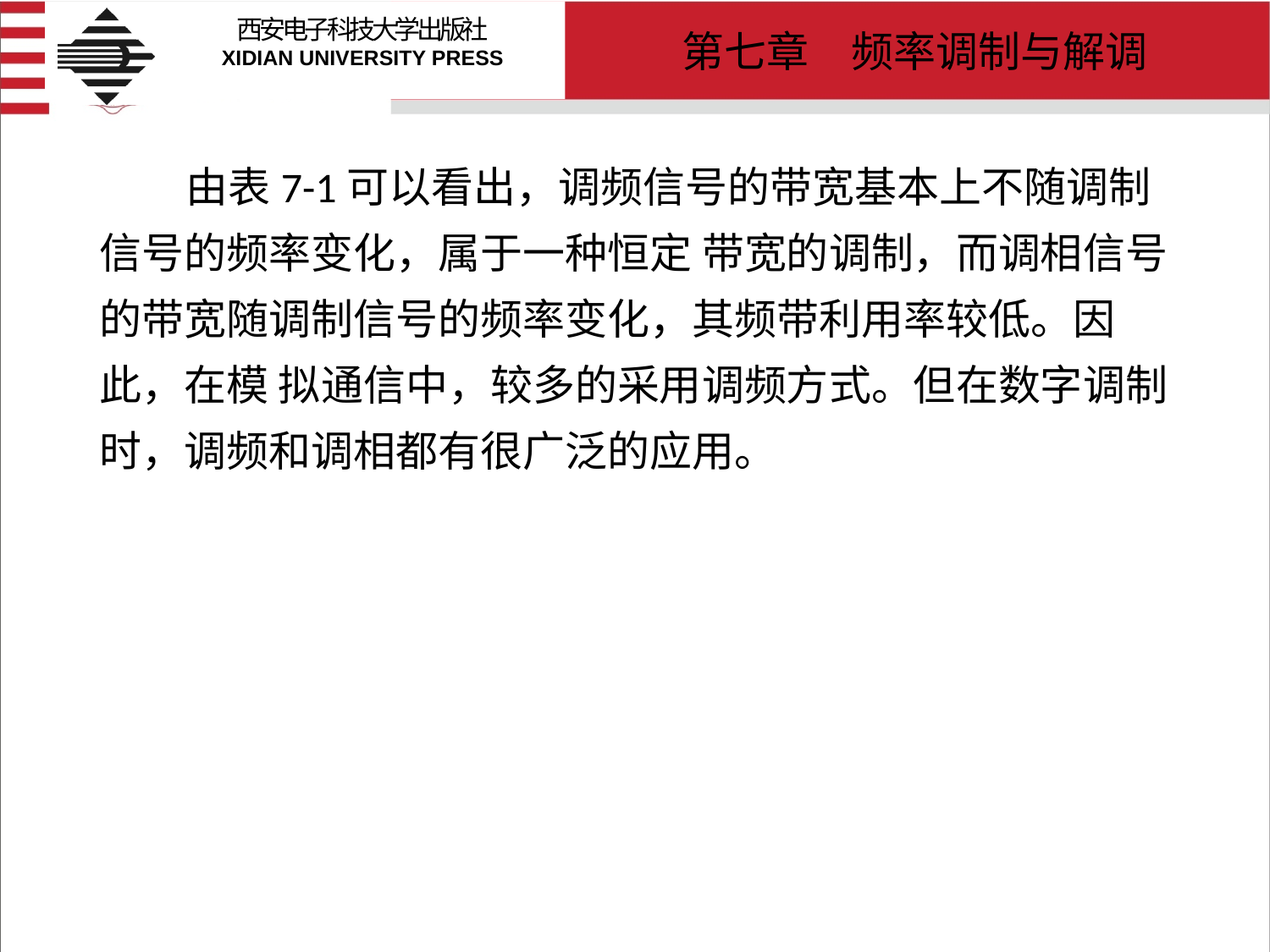

# 由表7-1可以看出，调频信号的带宽基本上不随调制信号的频率变化，属于一种恒定 带宽的调制，而调相信号的带宽随调制信号的频率变化，其频带利用率较低。因此，在模 拟通信中，较多的采用调频方式。但在数字调制时，调频和调相都有很广泛的应用。